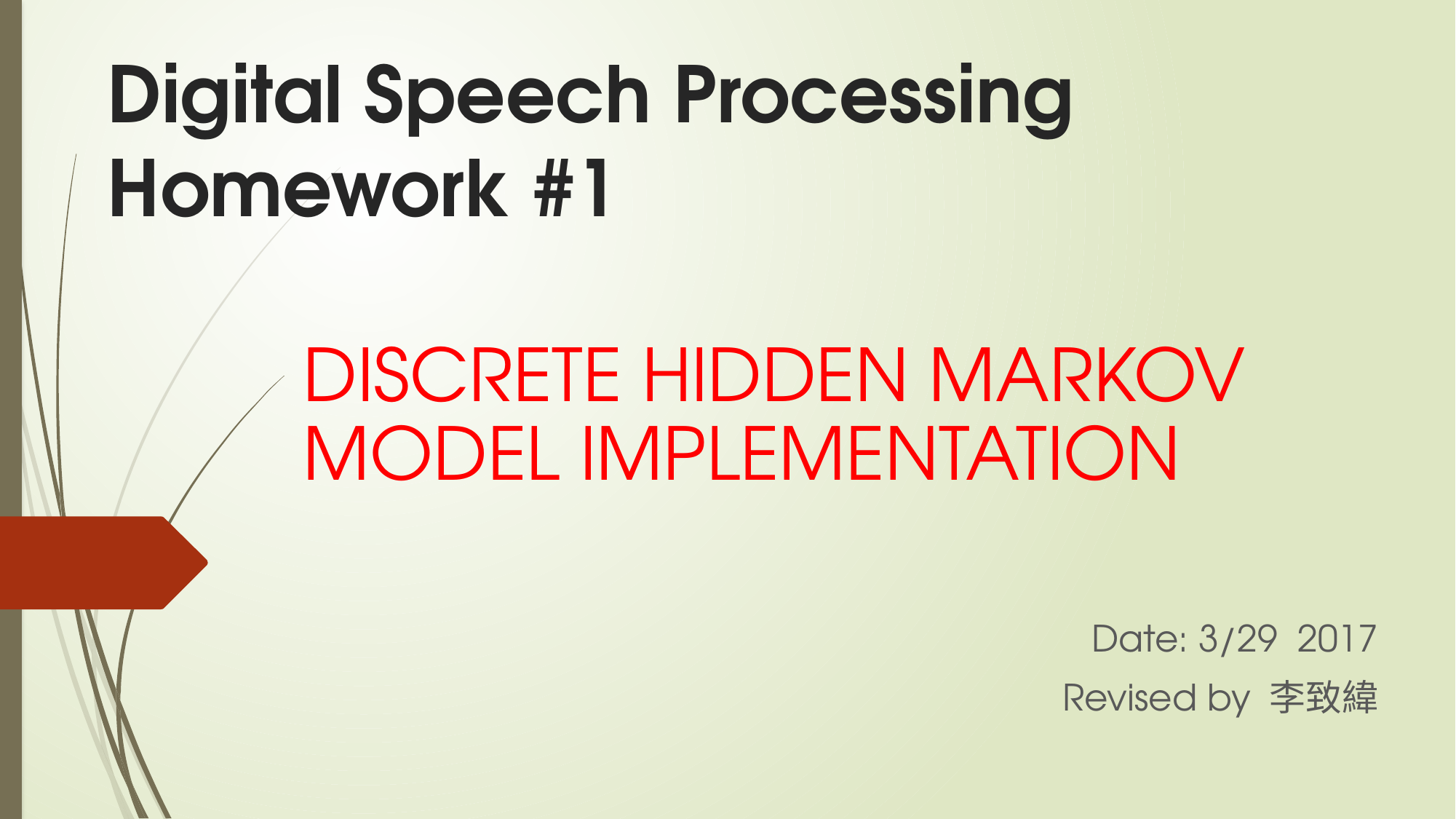

# Digital Speech Processing Homework #1
Discrete hidden markov model implementation
Date: 3/29  2017
Revised by 李致緯